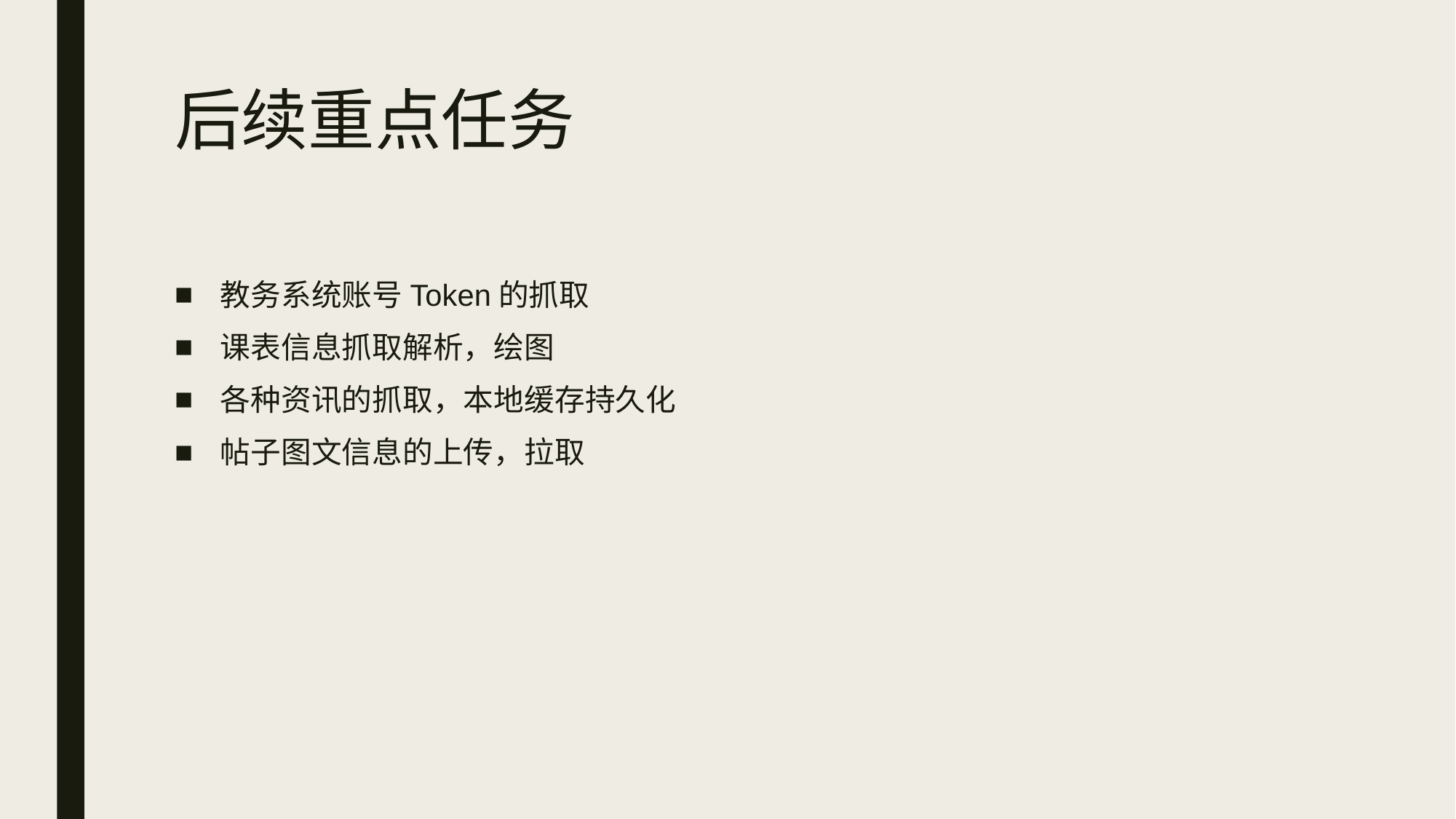

# 后续重点任务
教务系统账号Token的抓取
课表信息抓取解析，绘图
各种资讯的抓取，本地缓存持久化
帖子图文信息的上传，拉取